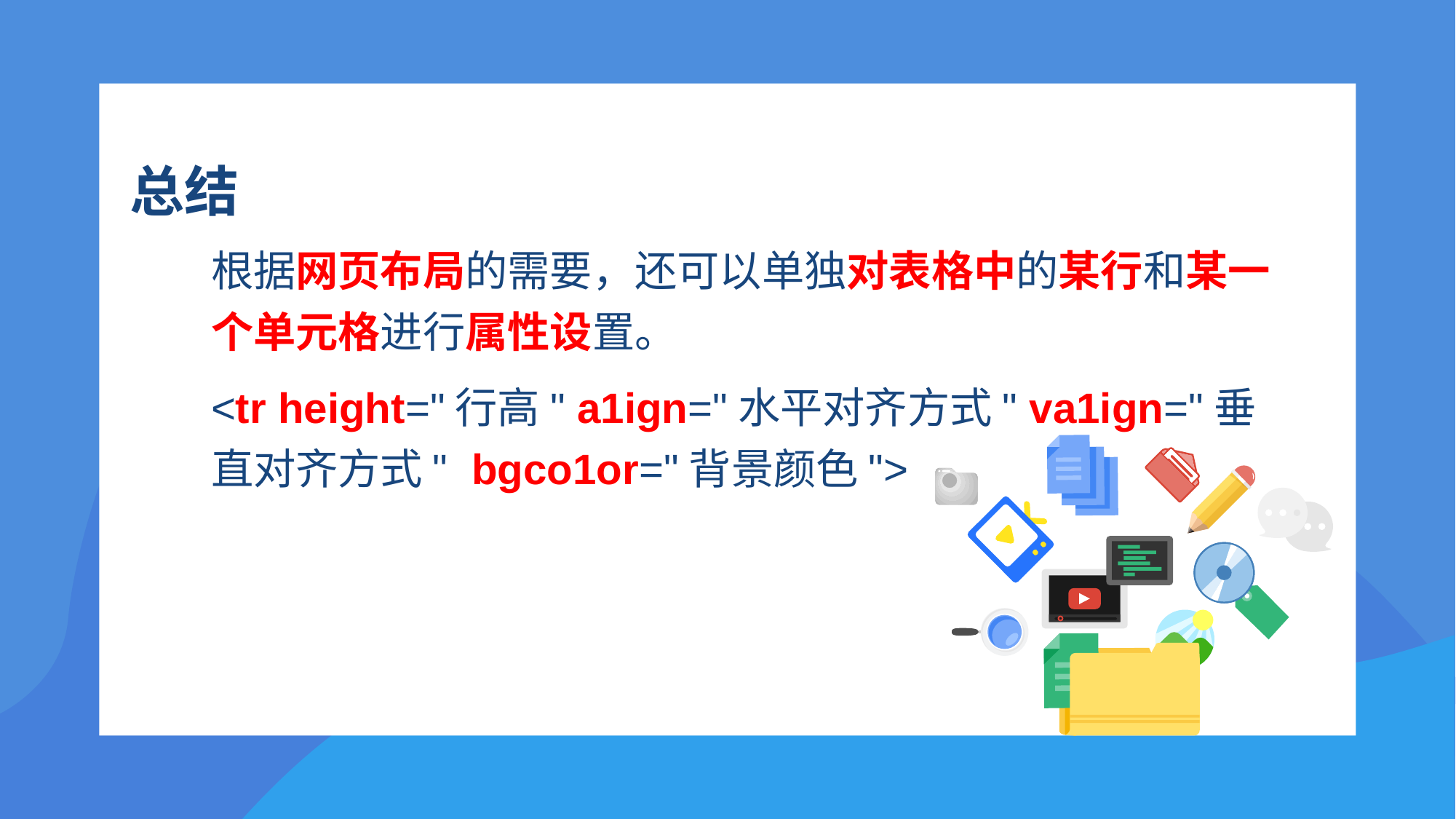

# 总结
根据网页布局的需要，还可以单独对表格中的某行和某一个单元格进行属性设置。
<tr height="行高" a1ign="水平对齐方式" va1ign="垂直对齐方式"  bgco1or="背景颜色">